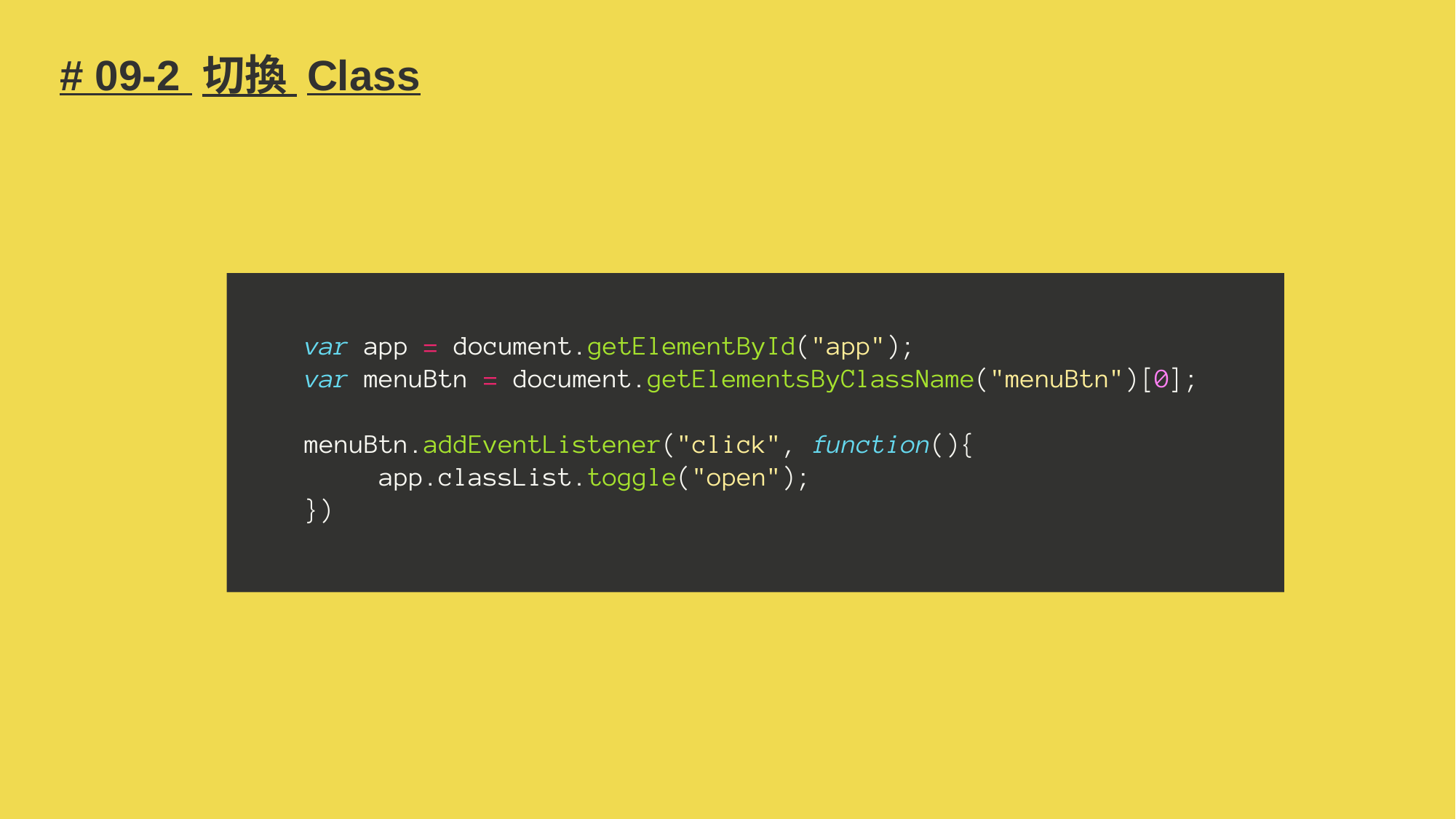

# # 09-2 切換 Class

var app = document.getElementById("app");
var menuBtn = document.getElementsByClassName("menuBtn")[0];
menuBtn.addEventListener("click", function(){
     app.classList.toggle("open");
})